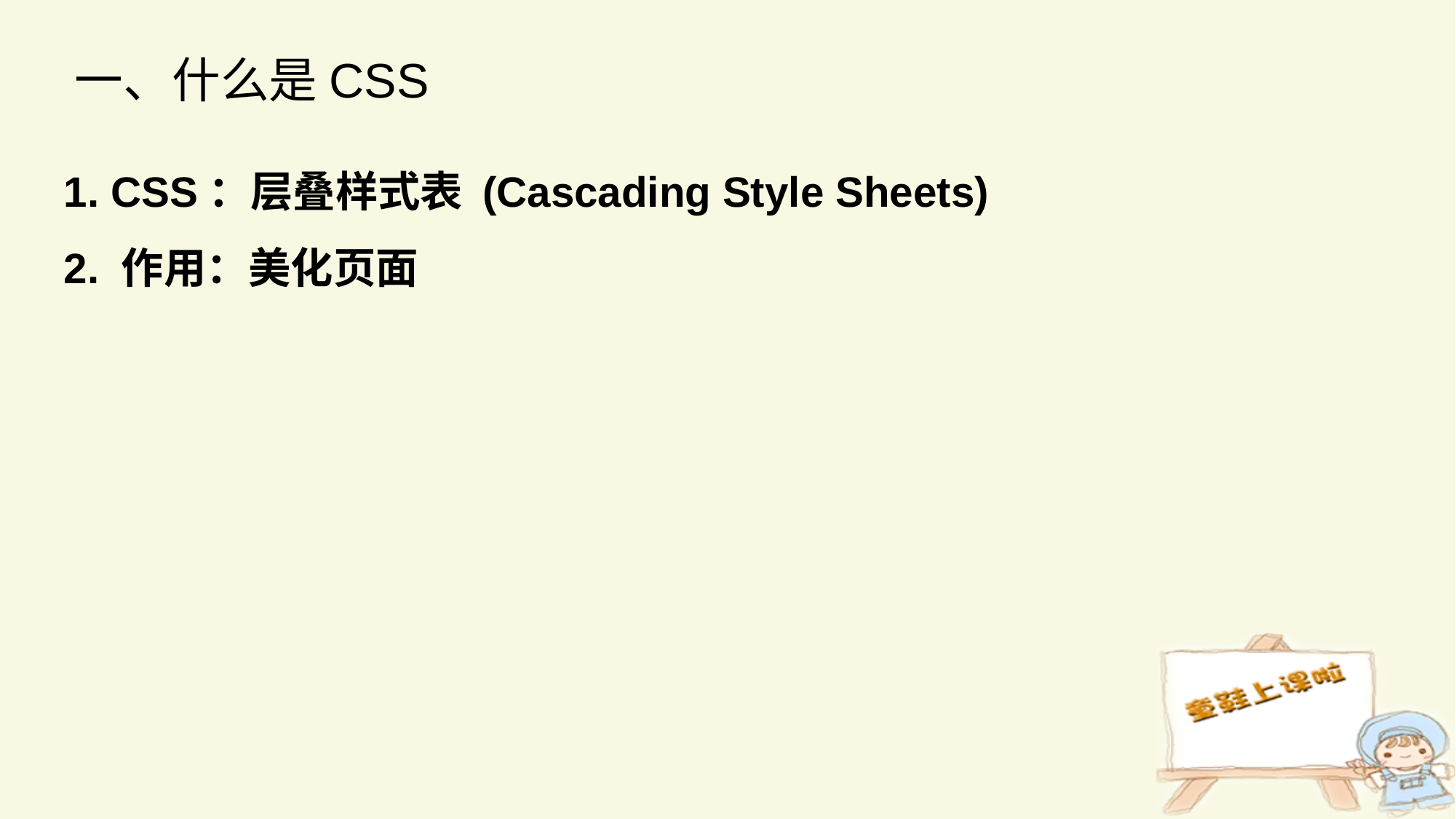

一、什么是CSS
1. CSS：层叠样式表 (Cascading Style Sheets)
2. 作用：美化页面